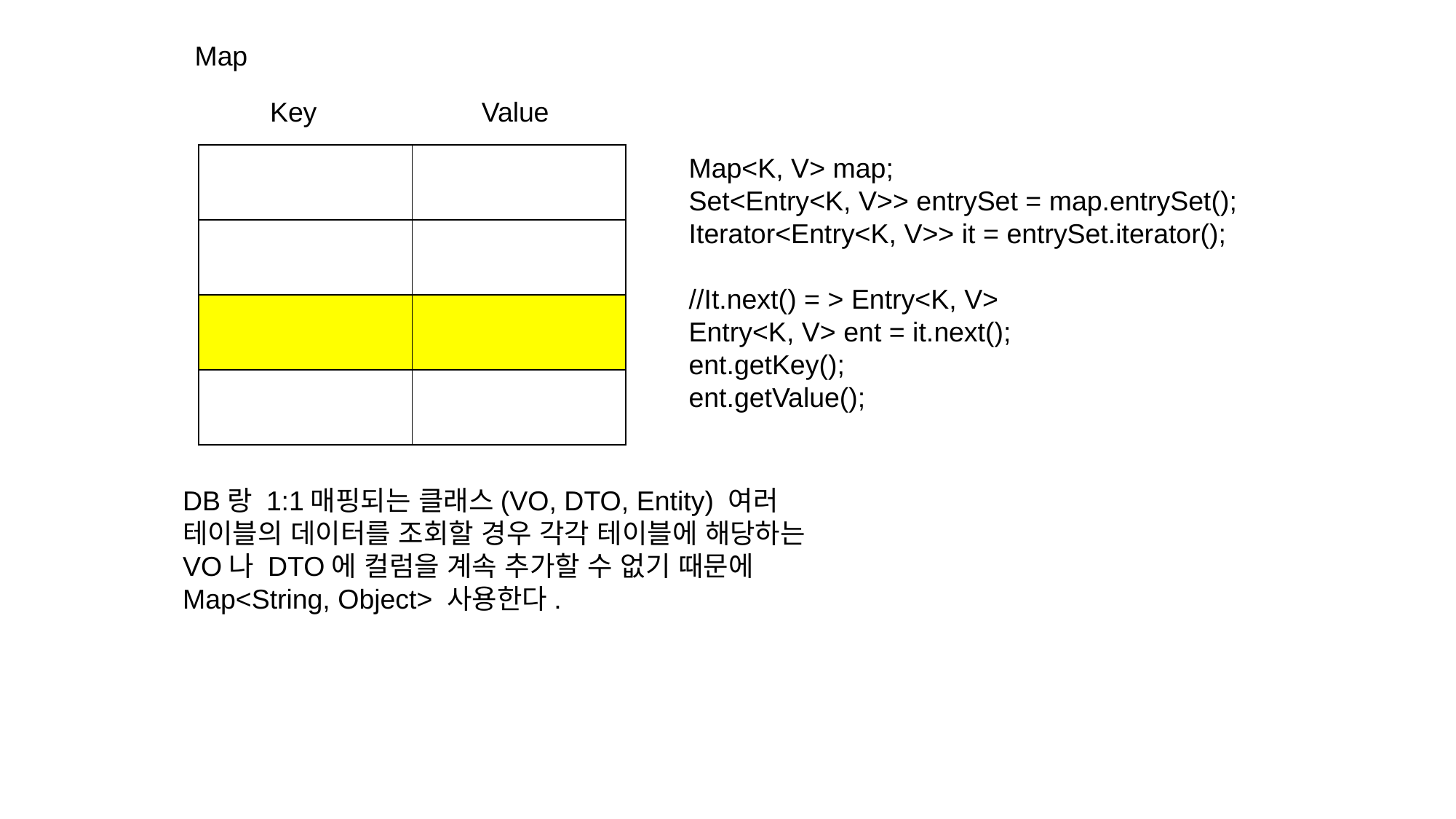

Map
Key
Value
|  |  |
| --- | --- |
|  |  |
|  |  |
|  |  |
Map<K, V> map;
Set<Entry<K, V>> entrySet = map.entrySet();
Iterator<Entry<K, V>> it = entrySet.iterator();

//It.next() = > Entry<K, V>
Entry<K, V> ent = it.next();
ent.getKey();
ent.getValue();
DB랑 1:1매핑되는 클래스(VO, DTO, Entity) 여러 테이블의 데이터를 조회할 경우 각각 테이블에 해당하는 VO나 DTO에 컬럼을 계속 추가할 수 없기 때문에
Map<String, Object> 사용한다.